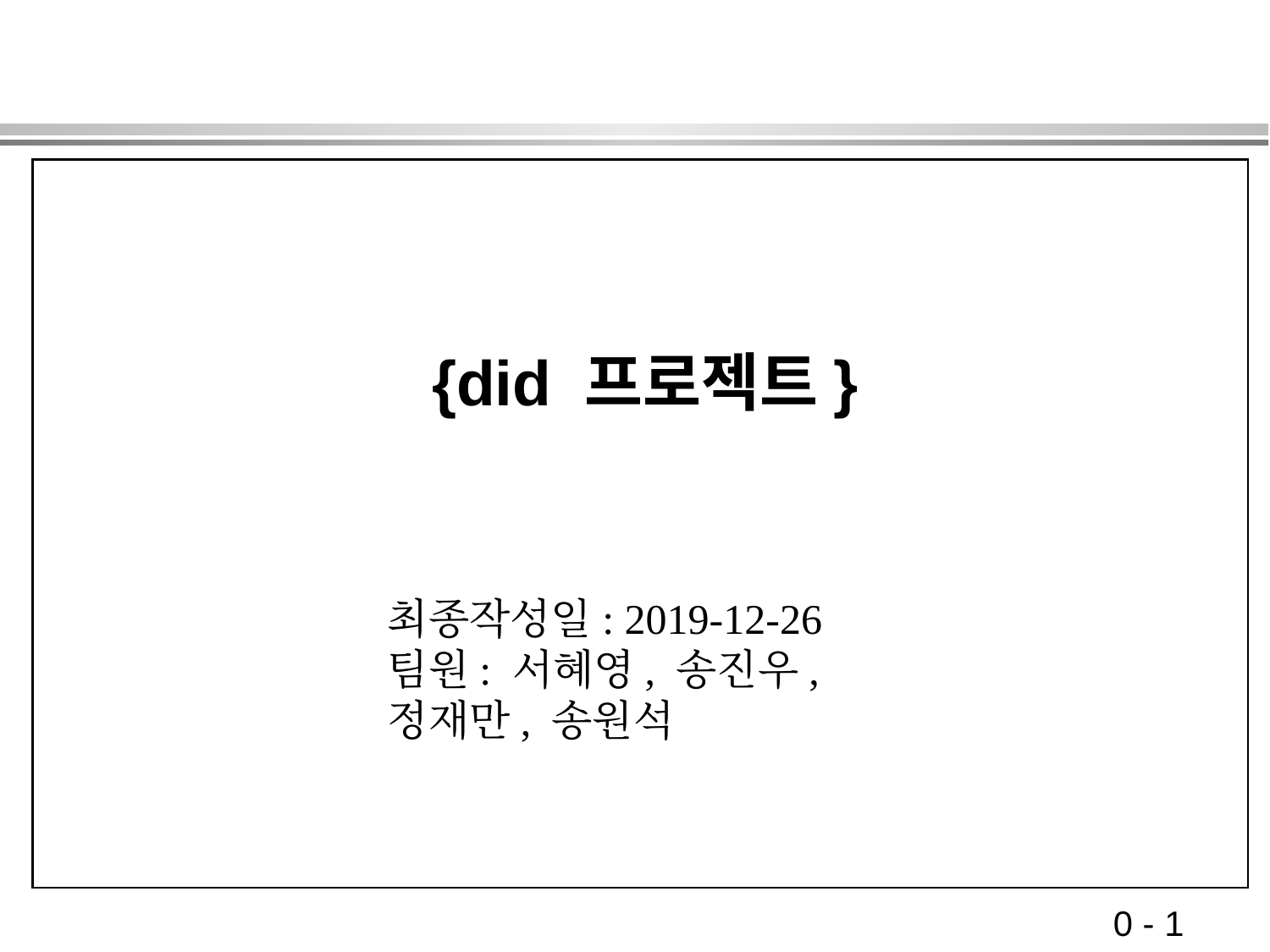

{did 프로젝트}
최종작성일: 2019-12-26
팀원: 서혜영, 송진우, 정재만, 송원석